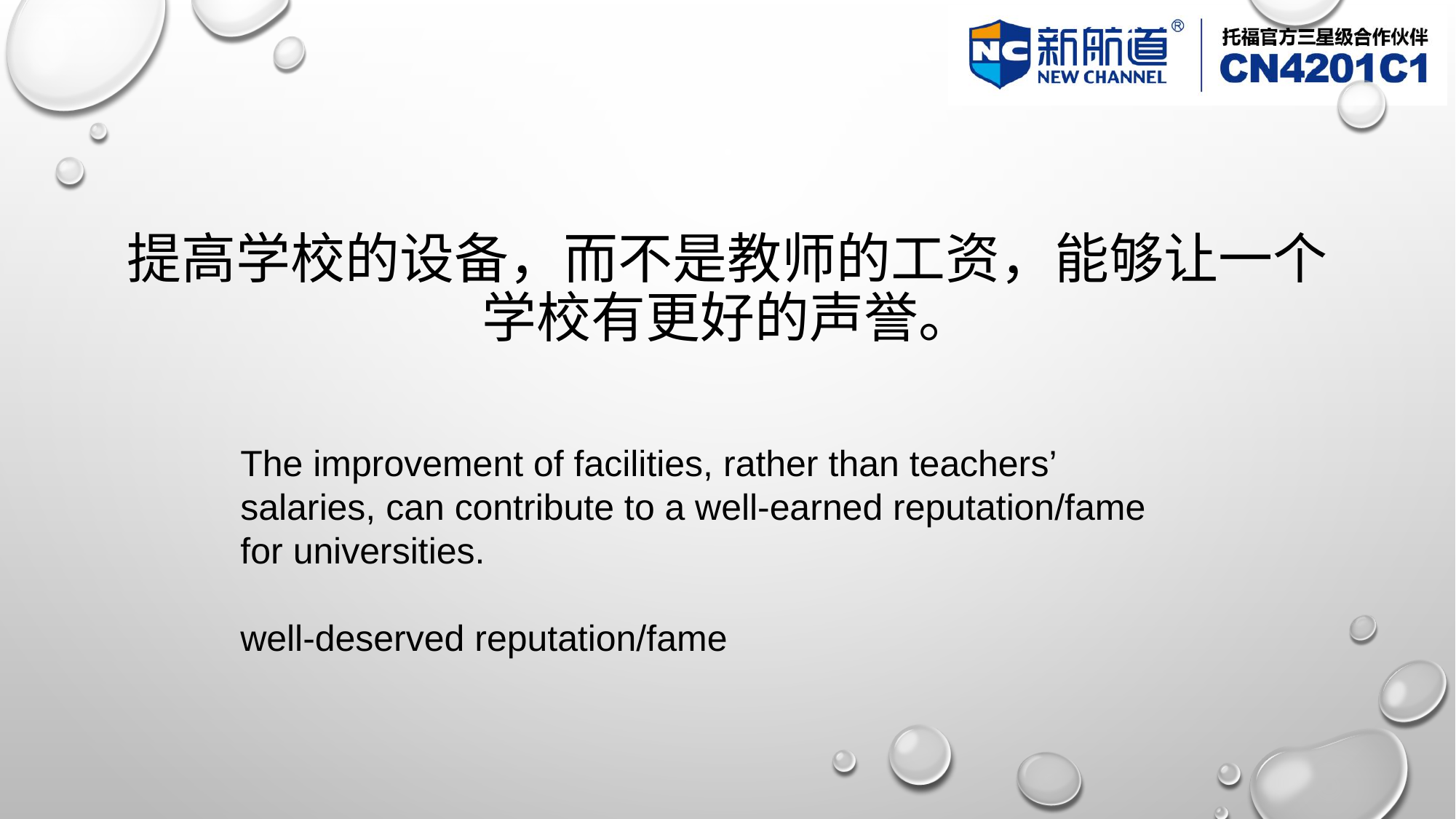

# 提高学校的设备，而不是教师的工资，能够让一个学校有更好的声誉。

The improvement of facilities, rather than teachers’ salaries, can contribute to a well-earned reputation/fame for universities.

well-deserved reputation/fame